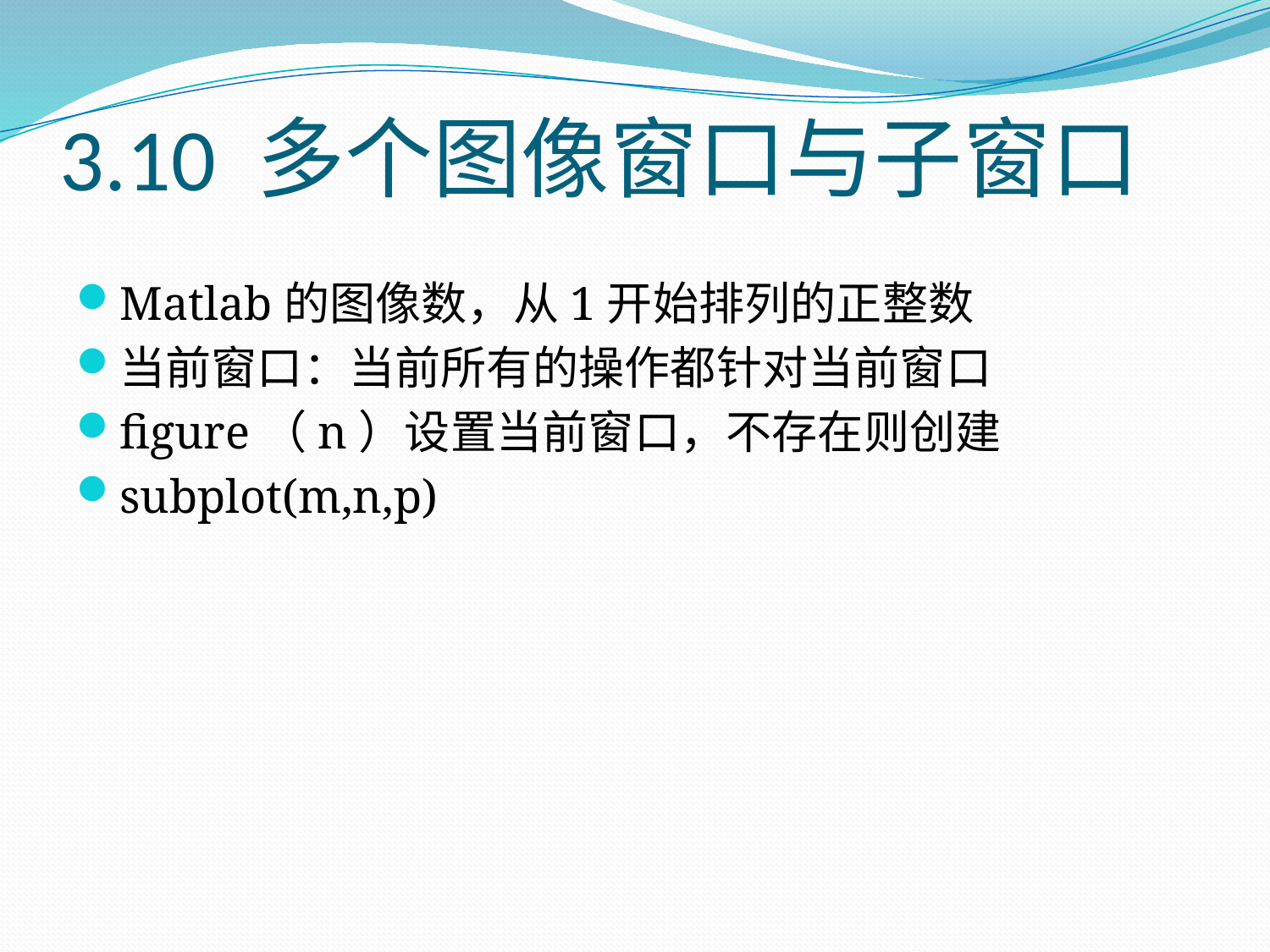

# 3.10 多个图像窗口与子窗口
Matlab的图像数，从1开始排列的正整数
当前窗口：当前所有的操作都针对当前窗口
figure（n）设置当前窗口，不存在则创建
subplot(m,n,p)